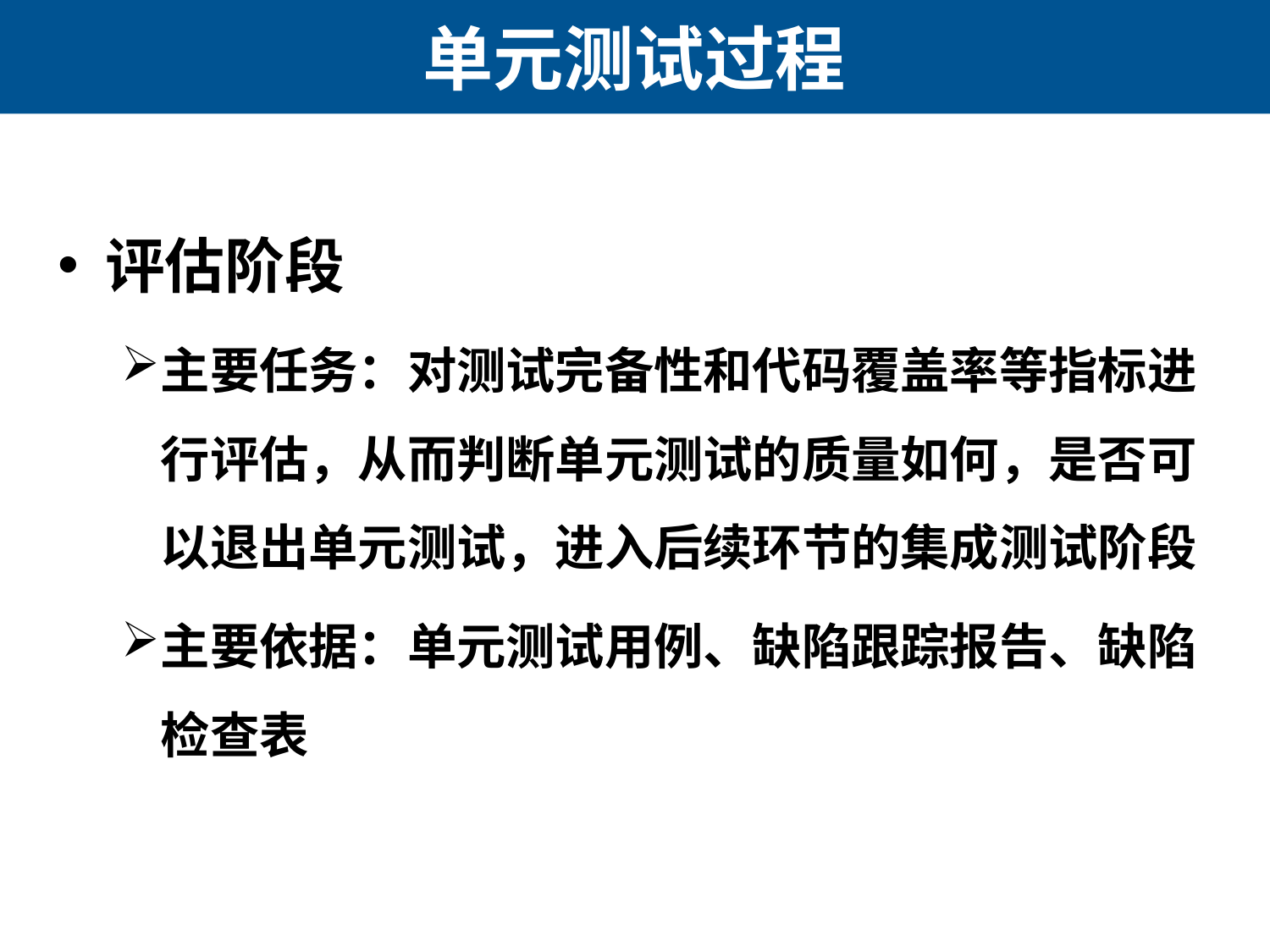

# 单元测试过程
评估阶段
主要任务：对测试完备性和代码覆盖率等指标进行评估，从而判断单元测试的质量如何，是否可以退出单元测试，进入后续环节的集成测试阶段
主要依据：单元测试用例、缺陷跟踪报告、缺陷检查表